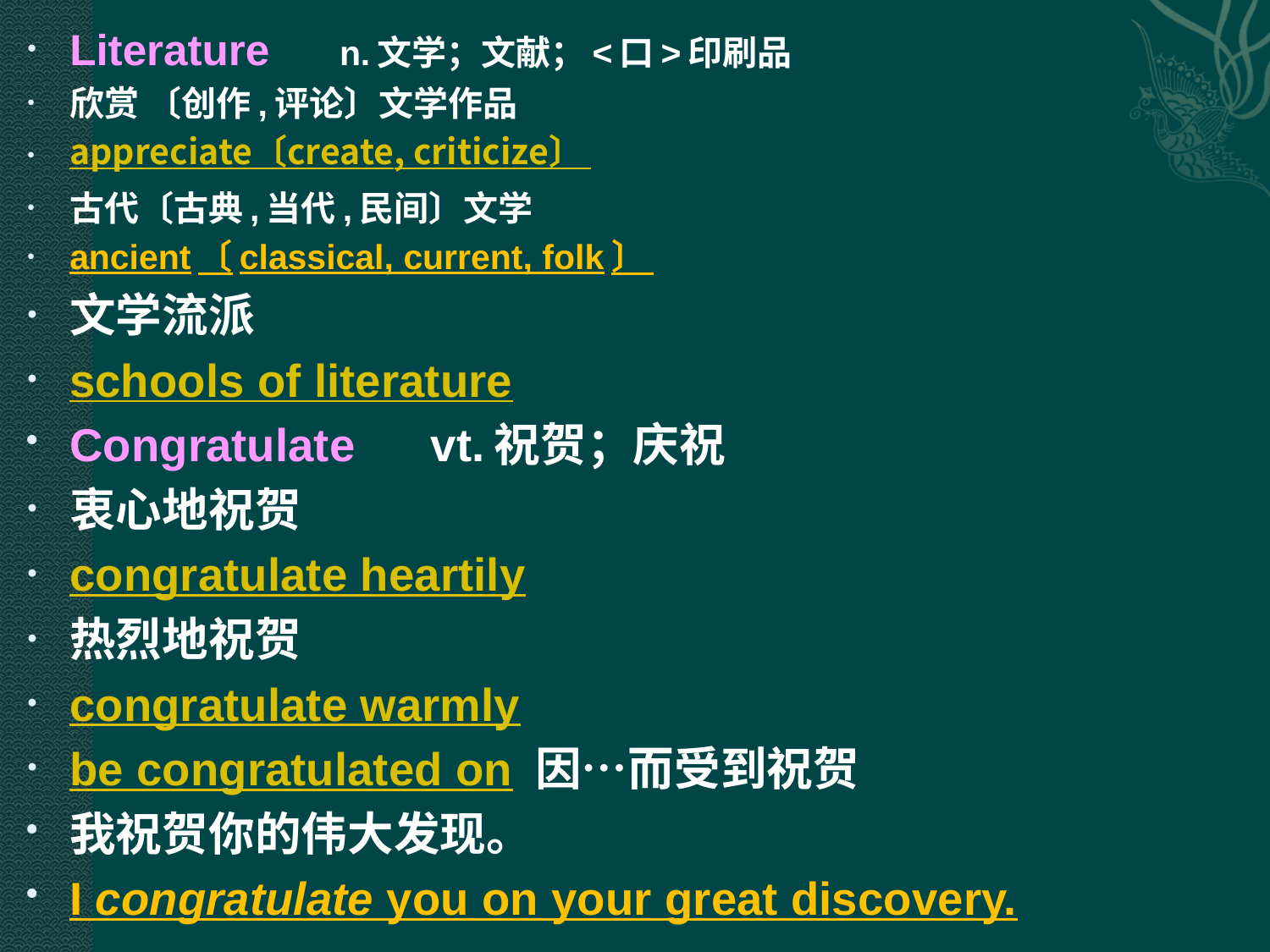

Literature 　 n.文学；文献；<口>印刷品
欣赏 〔创作,评论〕文学作品
appreciate〔create, criticize〕
古代〔古典,当代,民间〕文学
ancient〔classical, current, folk〕
文学流派
schools of literature
Congratulate　 vt.祝贺；庆祝
衷心地祝贺
congratulate heartily
热烈地祝贺
congratulate warmly
be congratulated on 因…而受到祝贺
我祝贺你的伟大发现。
I congratulate you on your great discovery.